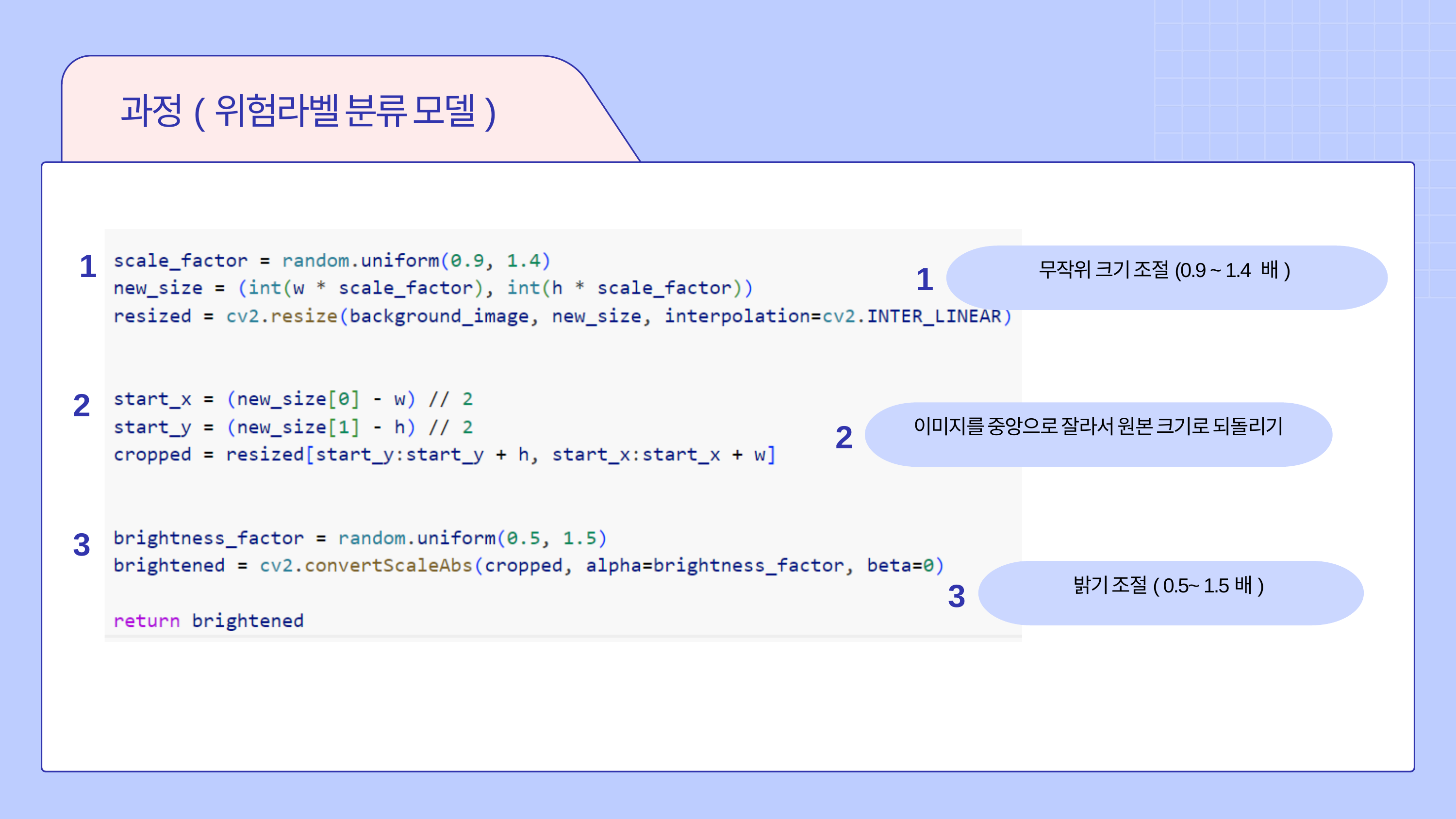

과정(위험라벨 분류 모델)

1

무작위 크기 조절(0.9 ~ 1.4 배)
1
2

이미지를 중앙으로 잘라서 원본 크기로 되돌리기
2
3

밝기 조절( 0.5~ 1.5배)
3